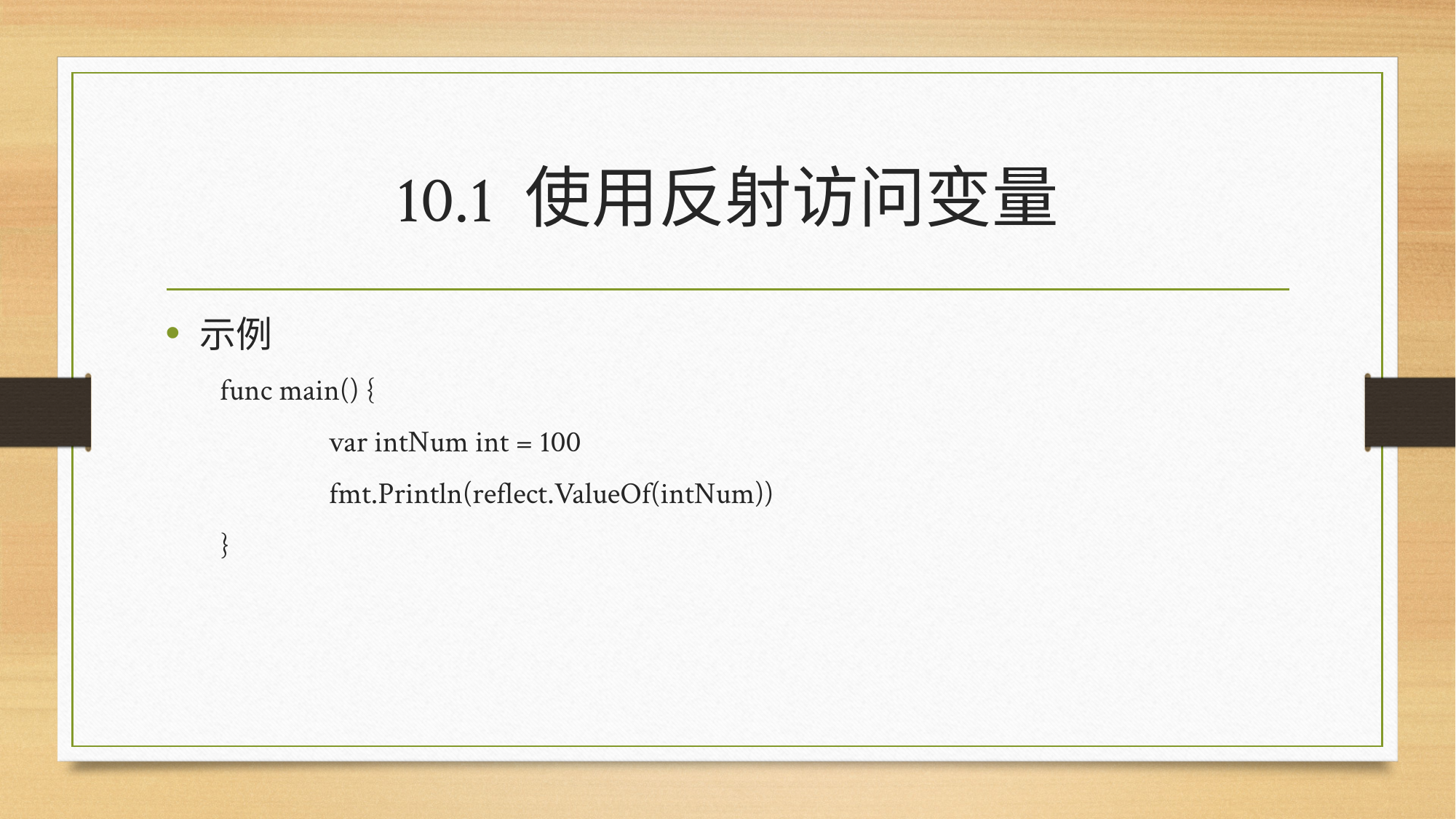

# 10.1 使用反射访问变量
示例
func main() {
	var intNum int = 100
	fmt.Println(reflect.ValueOf(intNum))
}